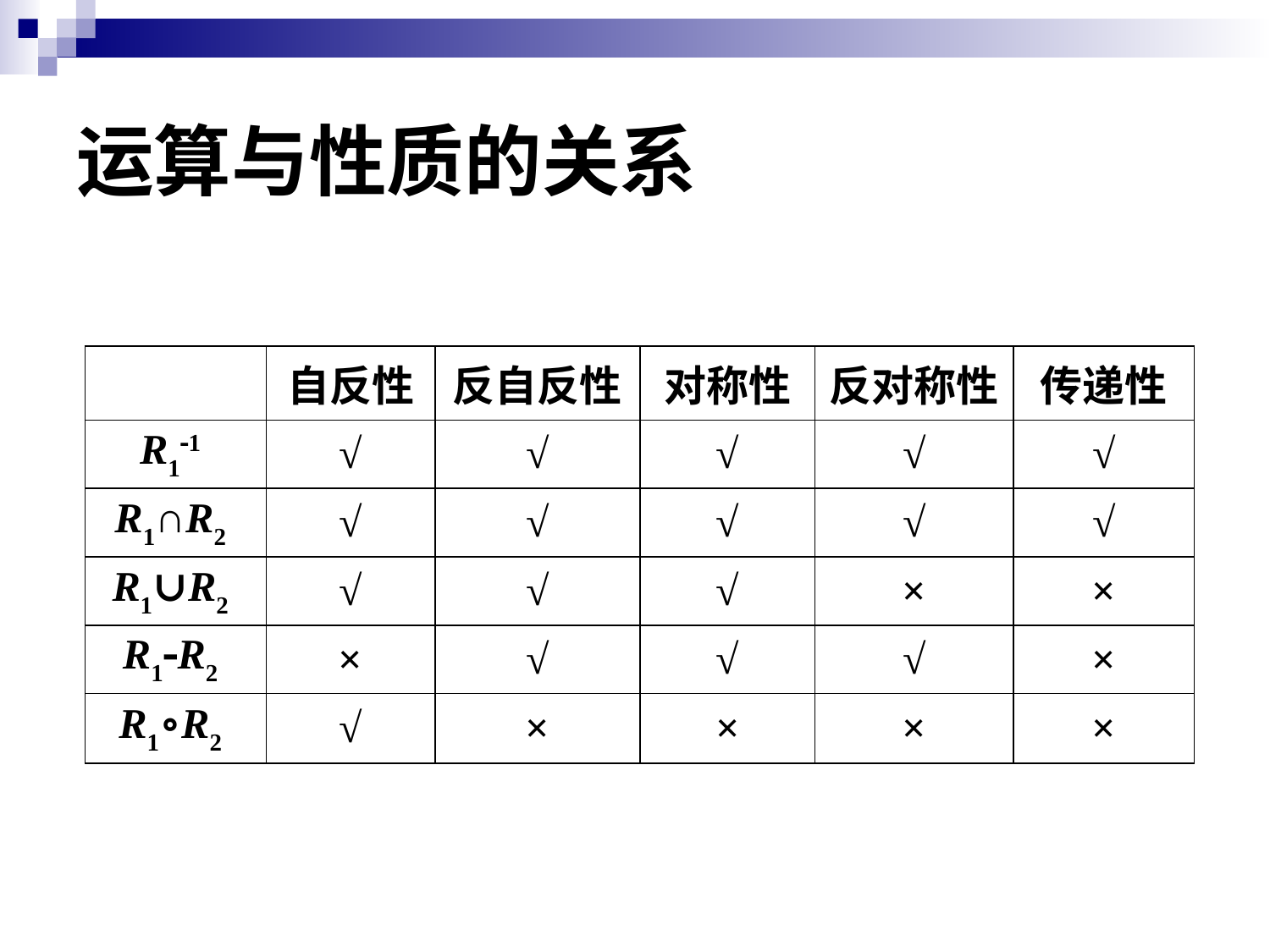

# 运算与性质的关系
|  | 自反性 | 反自反性 | 对称性 | 反对称性 | 传递性 |
| --- | --- | --- | --- | --- | --- |
| R1−1 | √ | √ | √ | √ | √ |
| R1∩R2 | √ | √ | √ | √ | √ |
| R1∪R2 | √ | √ | √ | × | × |
| R1−R2 | × | √ | √ | √ | × |
| R1∘R2 | √ | × | × | × | × |
15